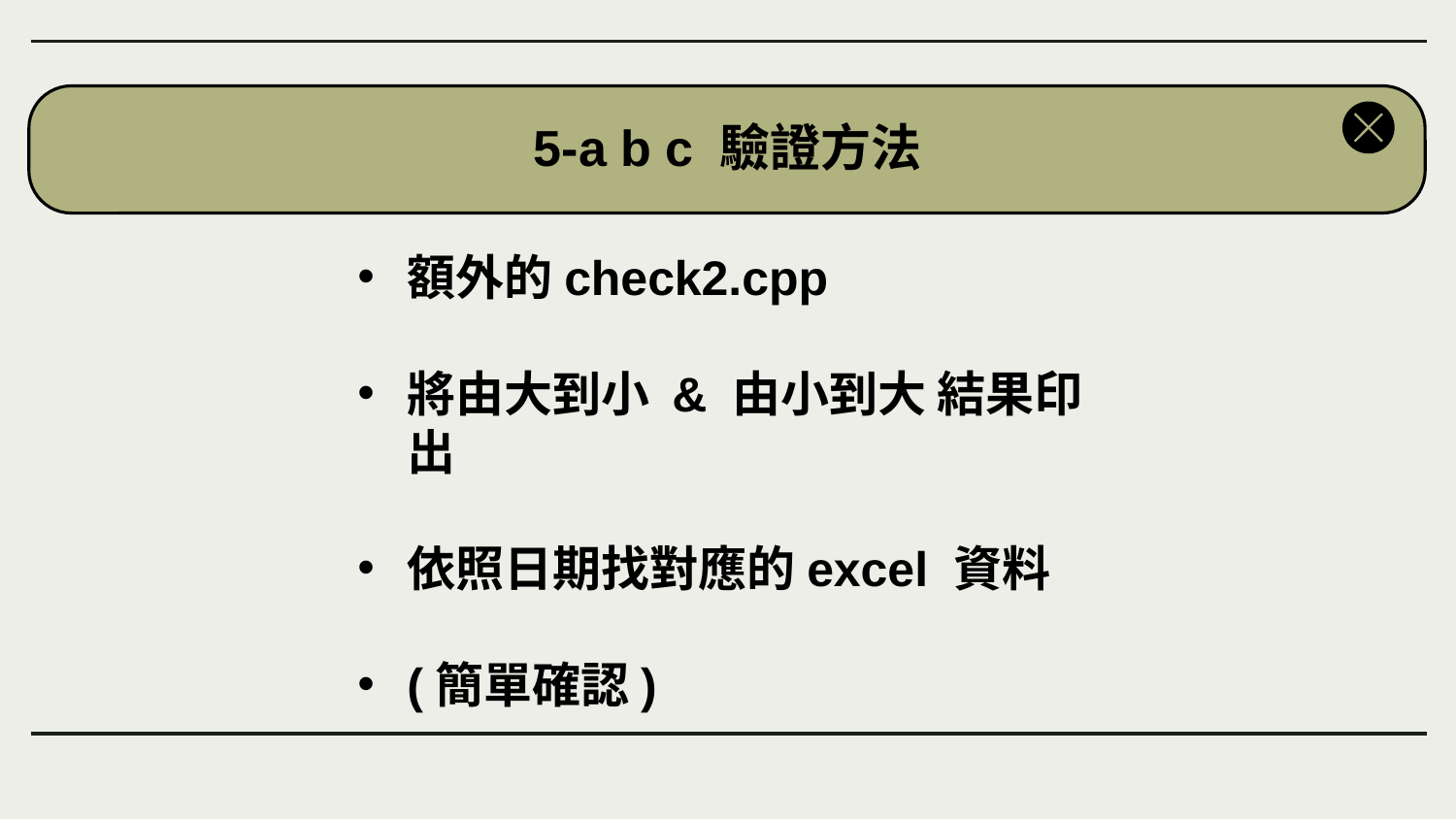

# 5-a b c 驗證方法
額外的check2.cpp

將由大到小 & 由小到大 結果印出

依照日期找對應的excel 資料

(簡單確認)